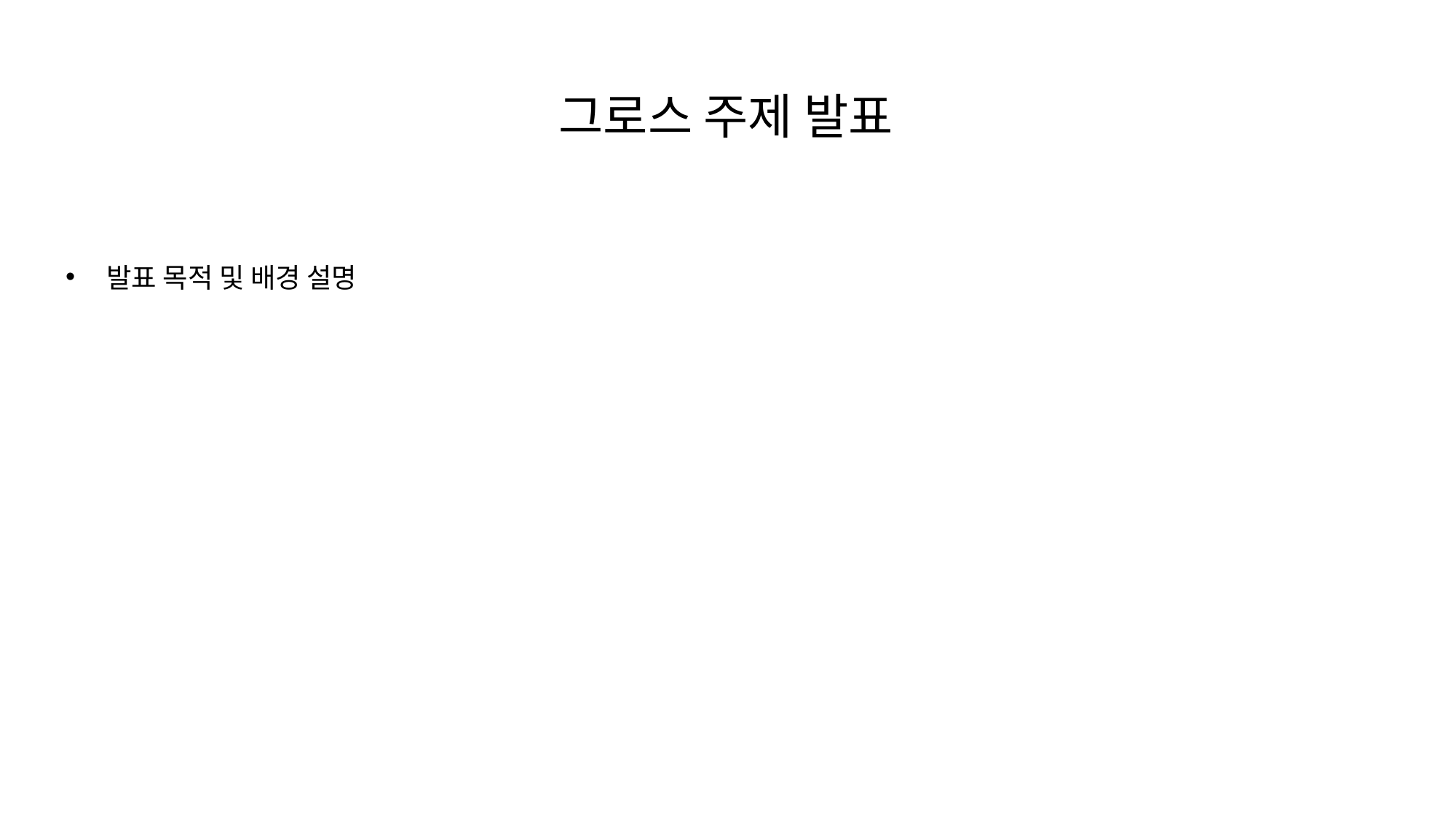

# 그로스 주제 발표

발표 목적 및 배경 설명